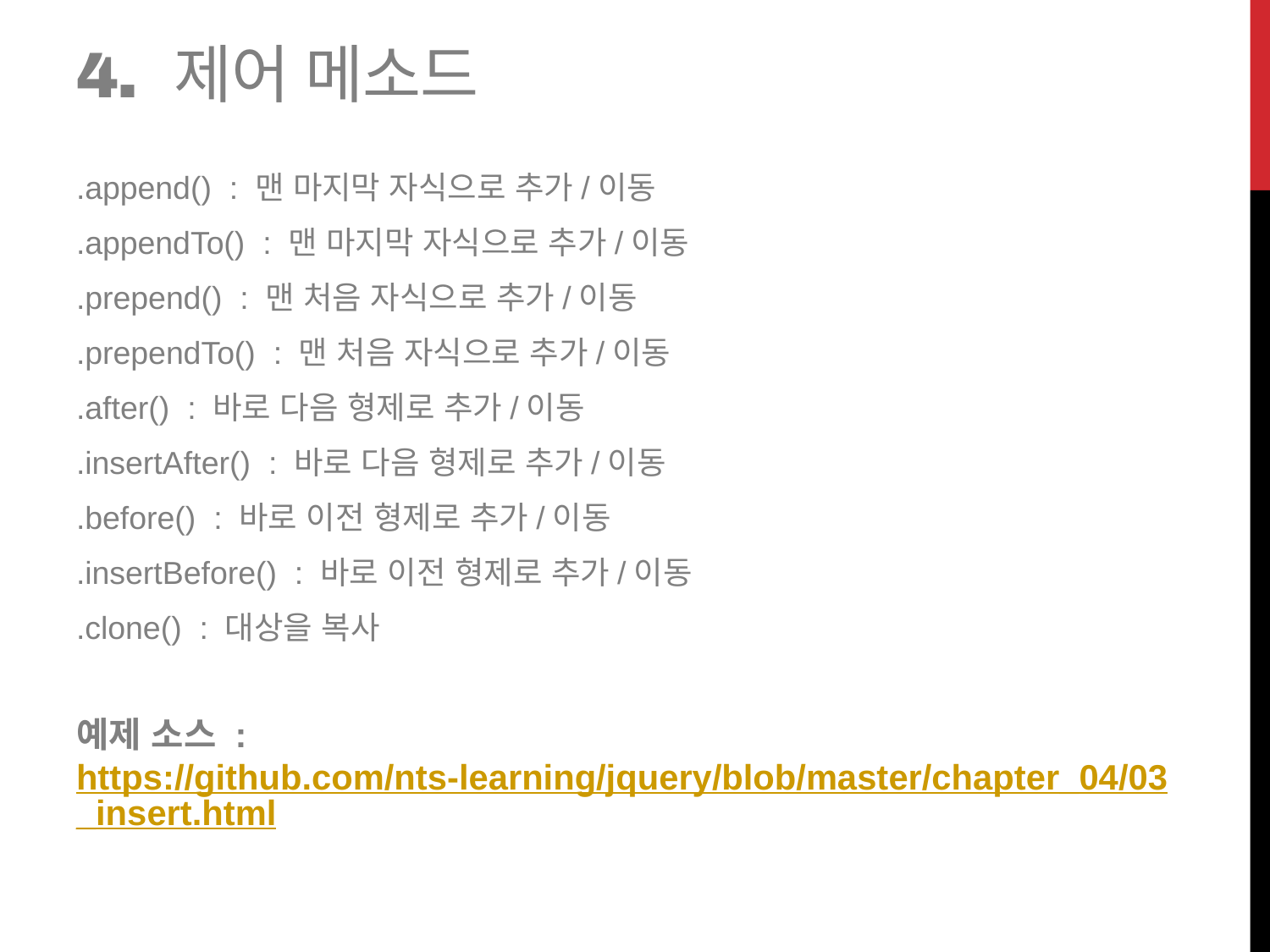

# 4. 제어 메소드
.append()  : 맨 마지막 자식으로 추가/이동
.appendTo()  : 맨 마지막 자식으로 추가/이동
.prepend()  : 맨 처음 자식으로 추가/이동
.prependTo()  : 맨 처음 자식으로 추가/이동
.after()  : 바로 다음 형제로 추가/이동
.insertAfter()  : 바로 다음 형제로 추가/이동
.before()  : 바로 이전 형제로 추가/이동
.insertBefore()  : 바로 이전 형제로 추가/이동
.clone()  : 대상을 복사
예제 소스 : https://github.com/nts-learning/jquery/blob/master/chapter_04/03_insert.html